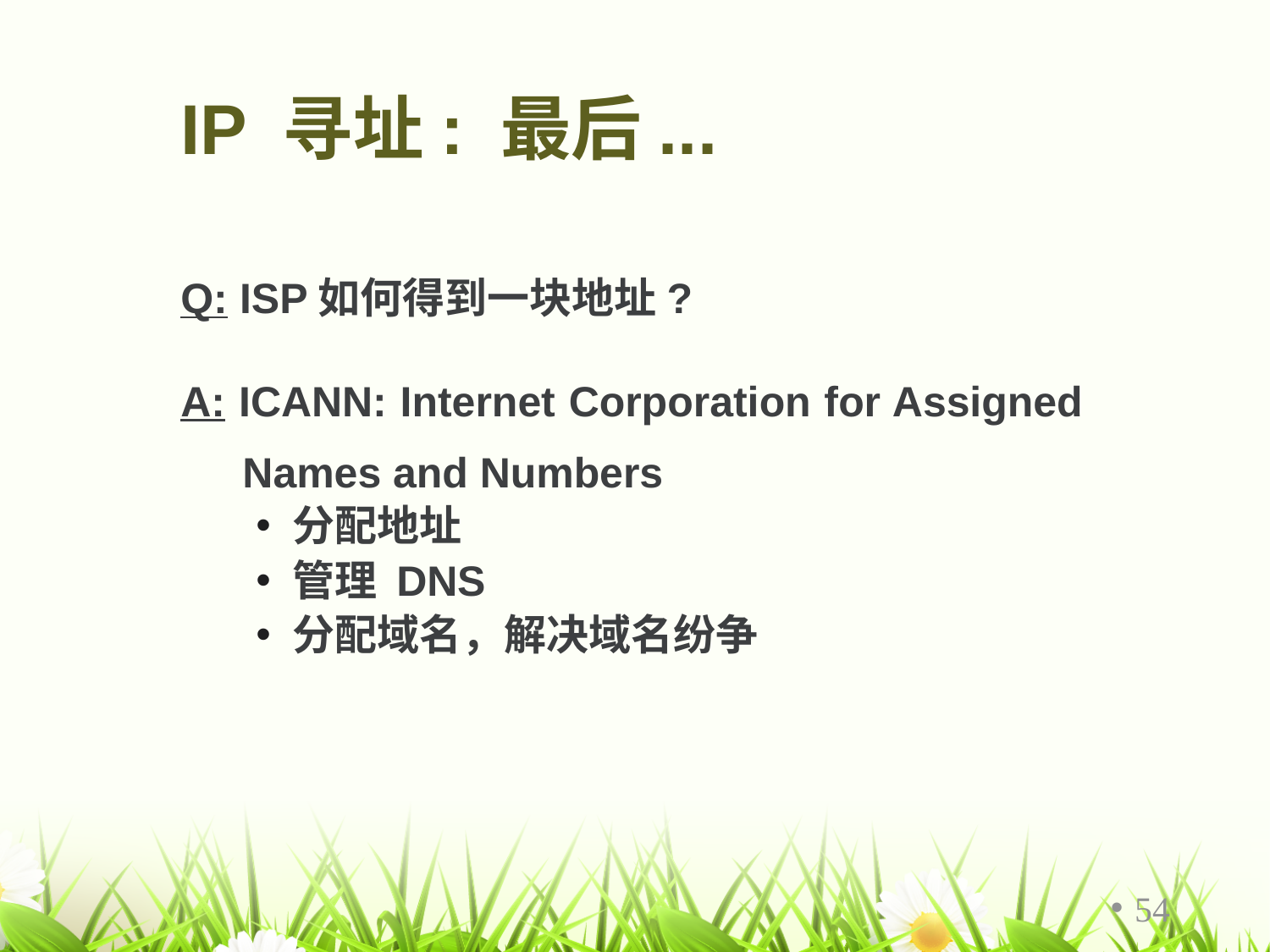

# IP 寻址: 最后...
Q: ISP如何得到一块地址?
A: ICANN: Internet Corporation for Assigned Names and Numbers
分配地址
管理 DNS
分配域名，解决域名纷争
54